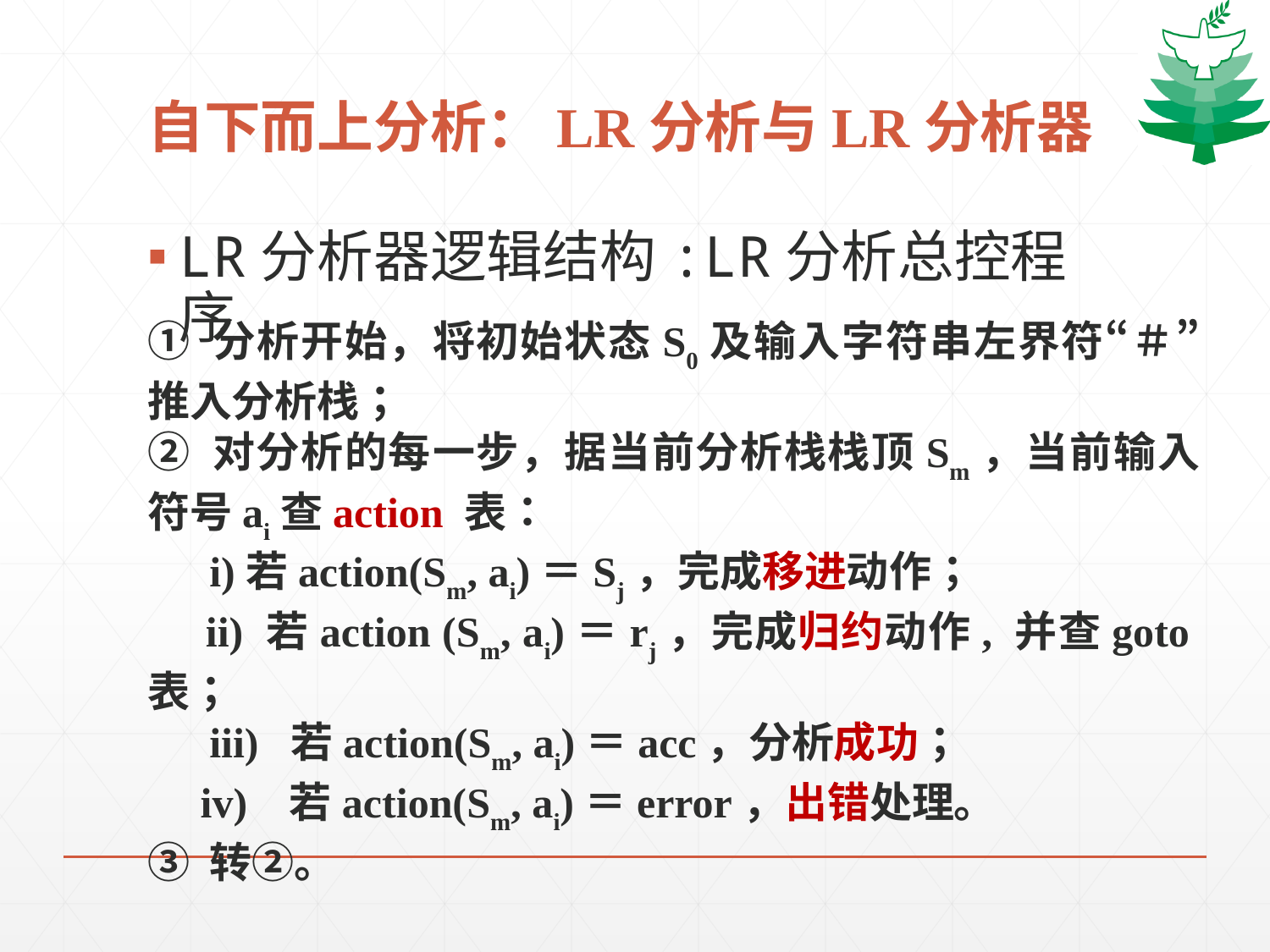

# 自下而上分析：LR分析与LR分析器
LR分析器逻辑结构:LR分析总控程序
① 分析开始，将初始状态S0及输入字符串左界符“＃”推入分析栈；
② 对分析的每一步，据当前分析栈栈顶Sm，当前输入符号ai查action 表：
　 i)若action(Sm, ai)＝Sj，完成移进动作；
     ii) 若action (Sm, ai)＝rj，完成归约动作, 并查goto表；
　 iii)  若action(Sm, ai)＝acc，分析成功；
     iv)   若action(Sm, ai)＝error，出错处理。
③ 转②。